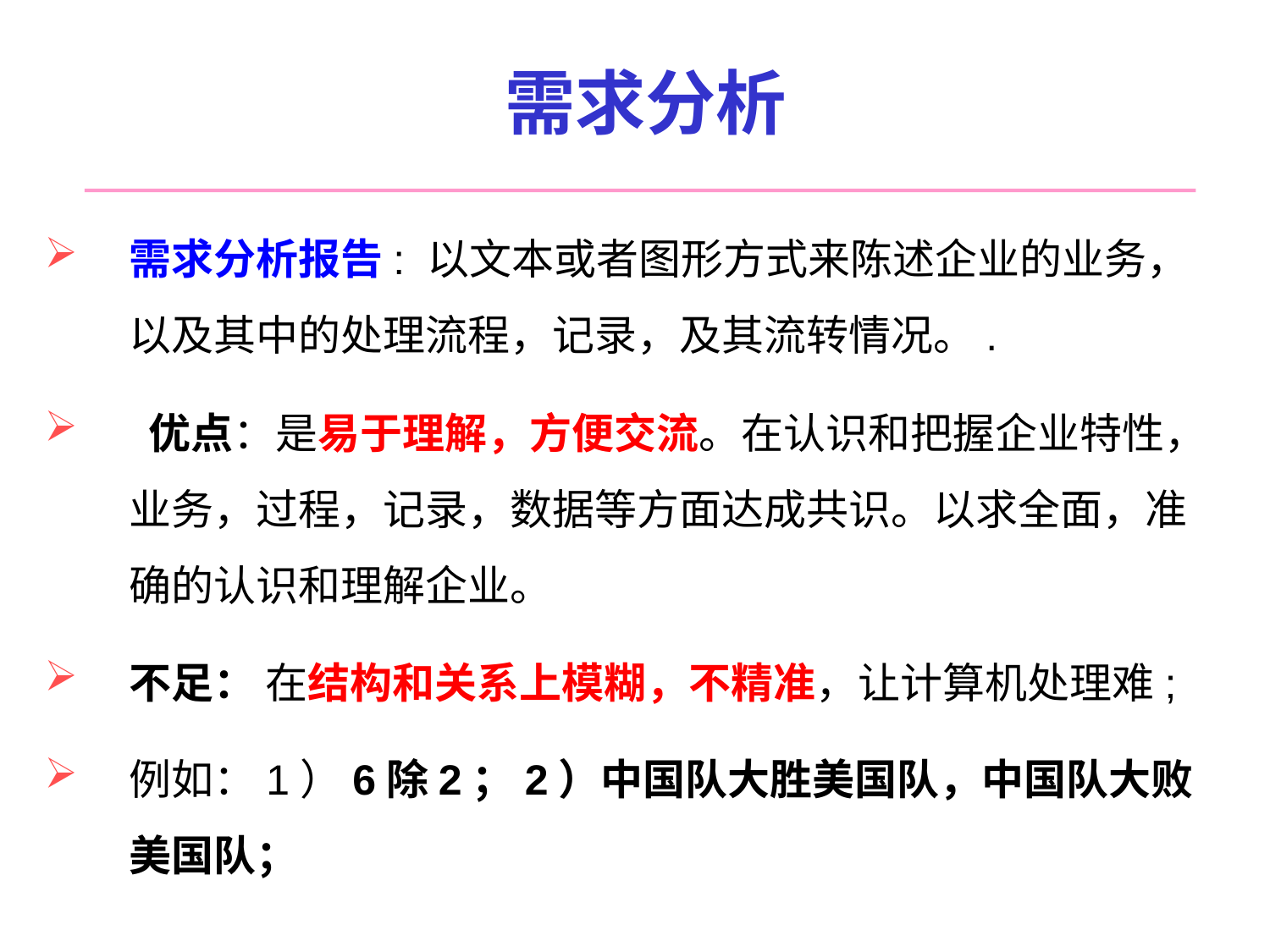

# 需求分析
需求分析报告: 以文本或者图形方式来陈述企业的业务，以及其中的处理流程，记录，及其流转情况。.
 优点：是易于理解，方便交流。在认识和把握企业特性，业务，过程，记录，数据等方面达成共识。以求全面，准确的认识和理解企业。
不足： 在结构和关系上模糊，不精准，让计算机处理难;
例如：1）6除2；2）中国队大胜美国队，中国队大败美国队；